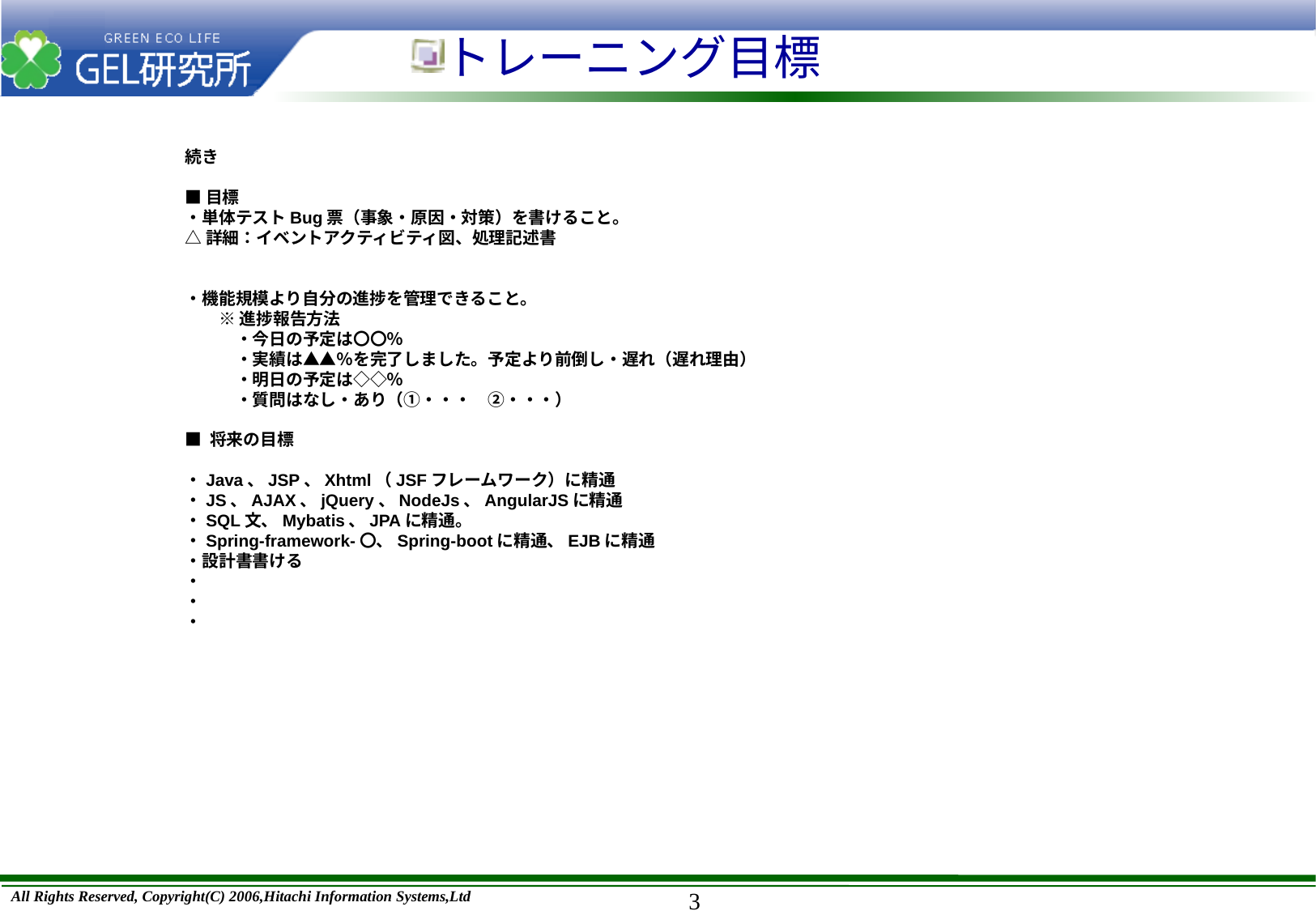

# トレーニング目標
続き

■目標
・単体テストBug票（事象・原因・対策）を書けること。
△詳細：イベントアクティビティ図、処理記述書

・機能規模より自分の進捗を管理できること。
　　※ 進捗報告方法
　　　・今日の予定は〇〇％
　　　・実績は▲▲％を完了しました。予定より前倒し・遅れ（遅れ理由）
　　　・明日の予定は◇◇％
　　　・質問はなし・あり（①・・・　②・・・）

■ 将来の目標

・Java、JSP、Xhtml（JSFフレームワーク）に精通
・JS、AJAX、jQuery、NodeJs、AngularJSに精通
・SQL文、Mybatis、JPAに精通。
・Spring-framework-〇、Spring-bootに精通、EJBに精通
・設計書書ける
・
・
・